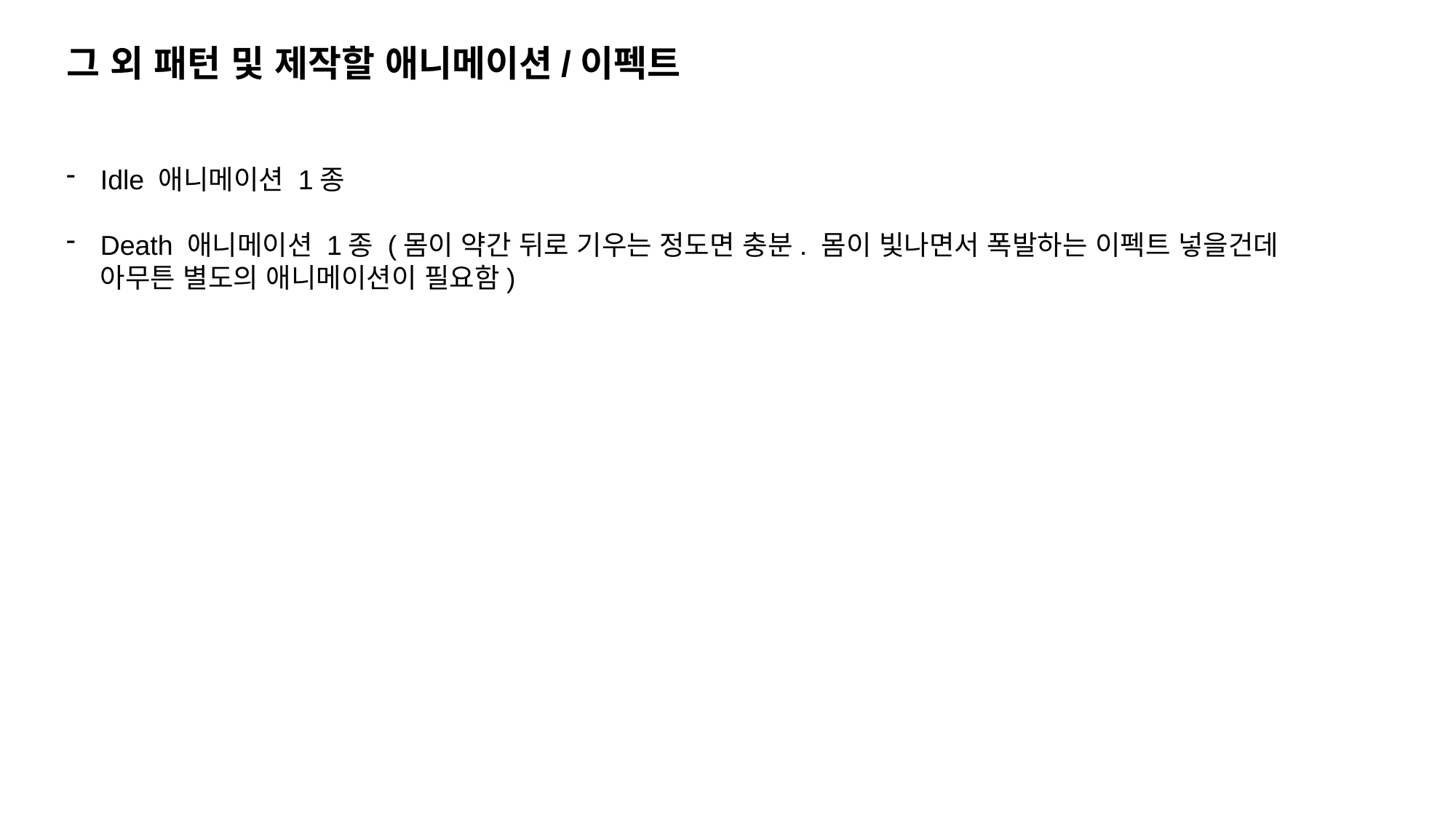

그 외 패턴 및 제작할 애니메이션/이펙트
Idle 애니메이션 1종

Death 애니메이션 1종 (몸이 약간 뒤로 기우는 정도면 충분. 몸이 빛나면서 폭발하는 이펙트 넣을건데 아무튼 별도의 애니메이션이 필요함)